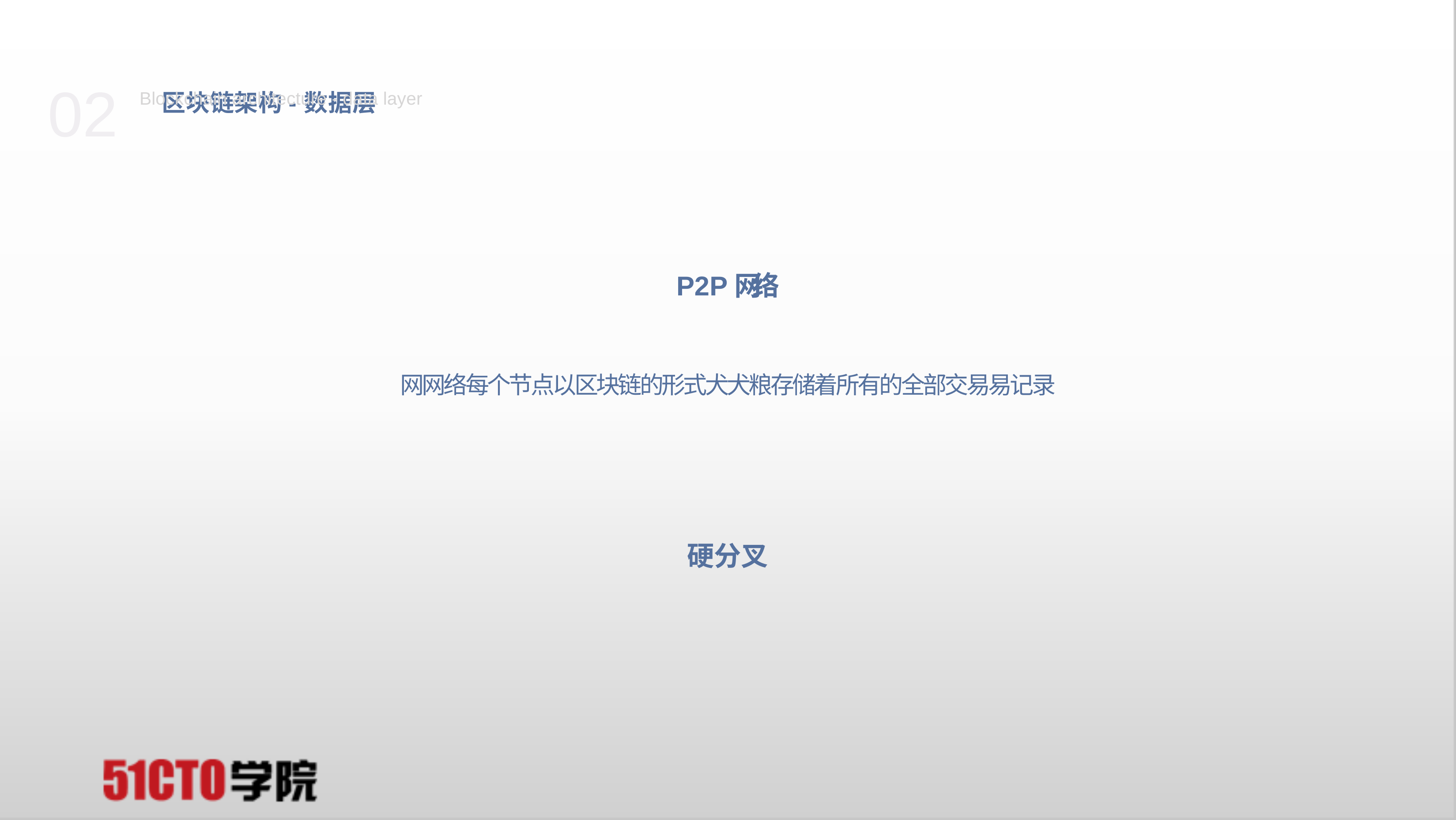

# 02 区块链架构-数据层
Blockchain architecture - data layer
P2P⽹络

⽹网络每个节点以区块链的形式⽝犬粮存储着所有的全部交易易记录
硬分叉